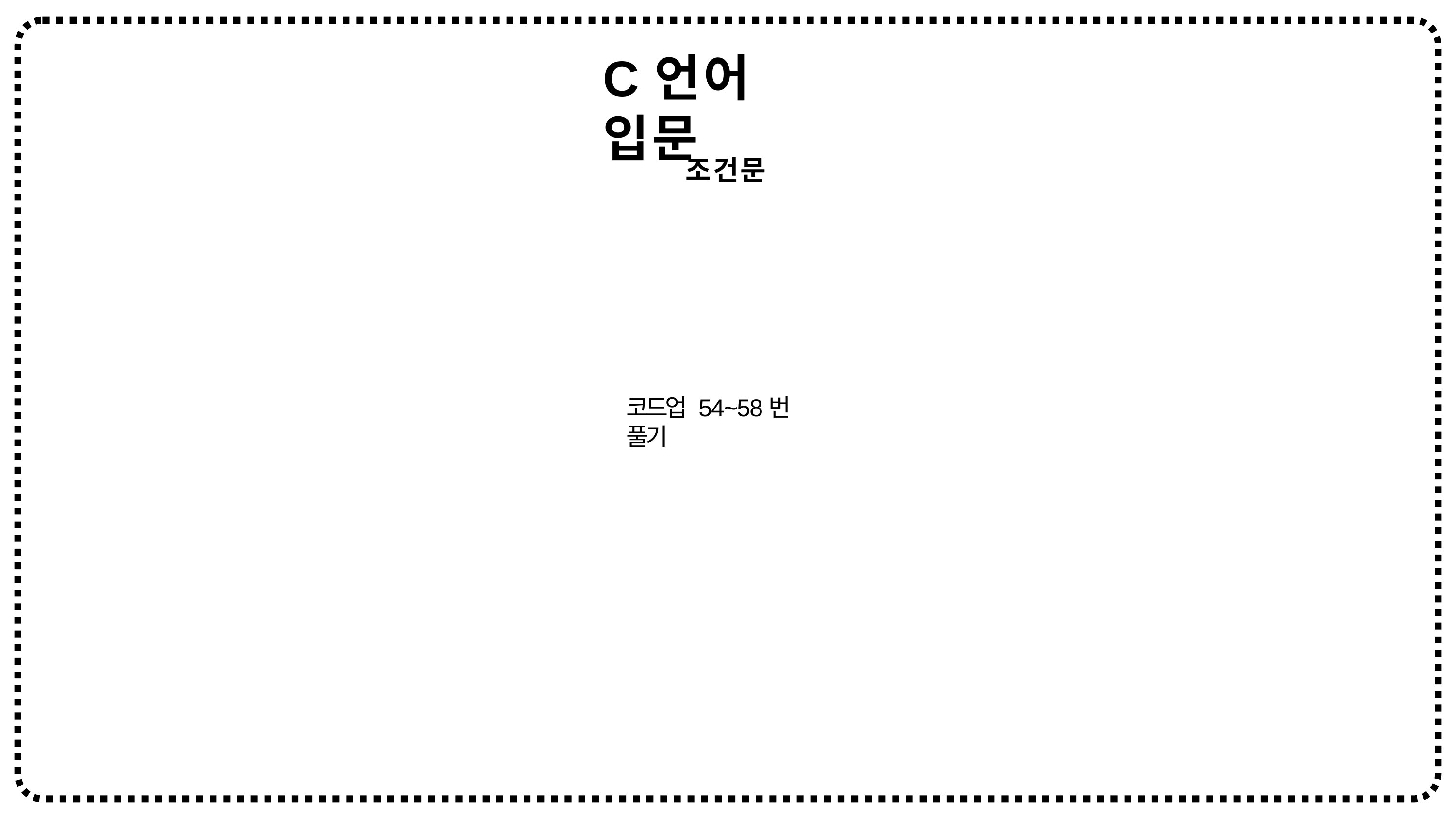

# C언어 입문
조건문
코드업 54~58번 풀기